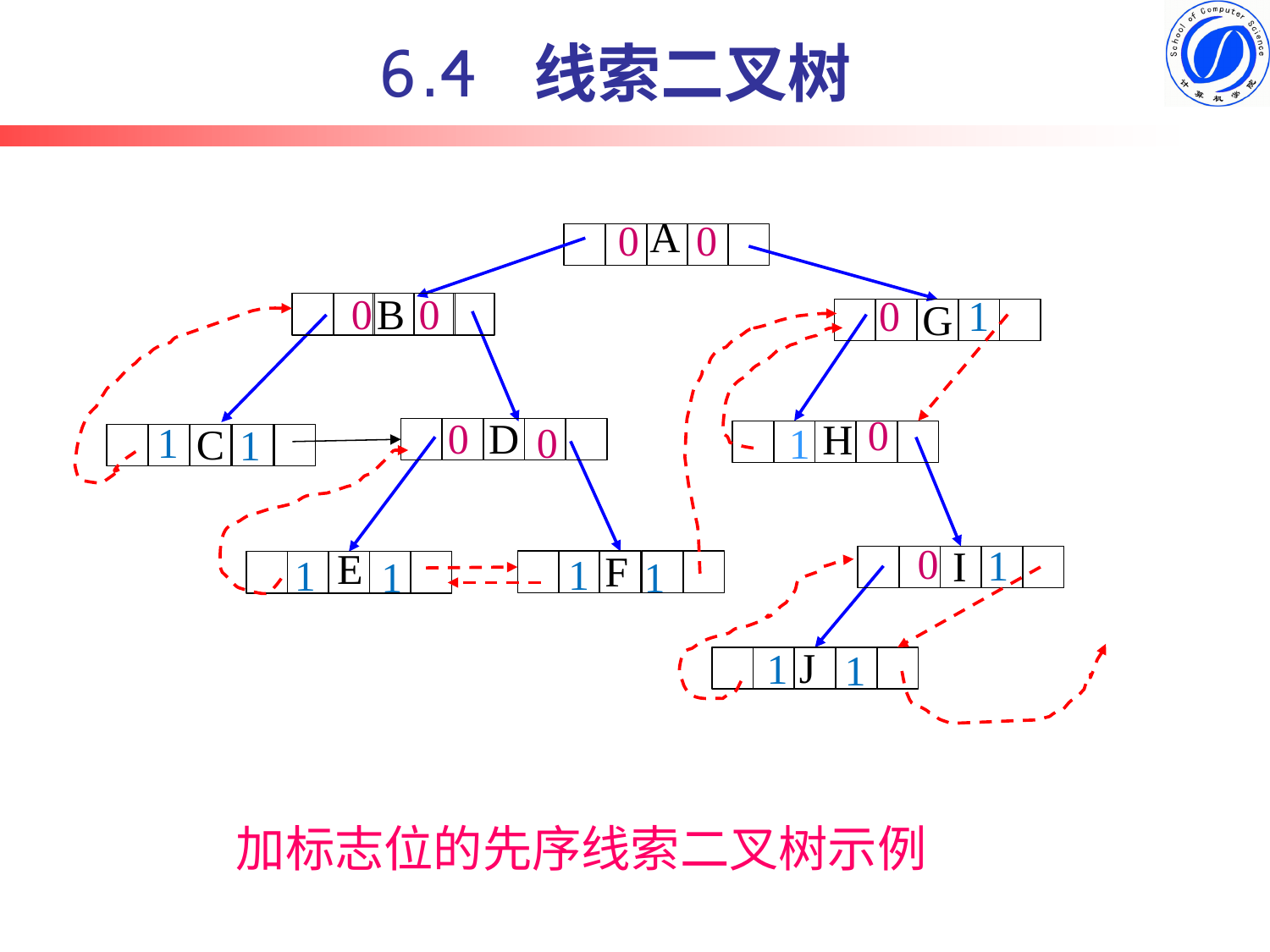

# 6.4  线索二叉树
A

0
0
B

0
0
0
1
G

0
H

1
0
D

0
1
C

1

0
1
I

E

1
1
F

1
1

J

1
1

加标志位的先序线索二叉树示例